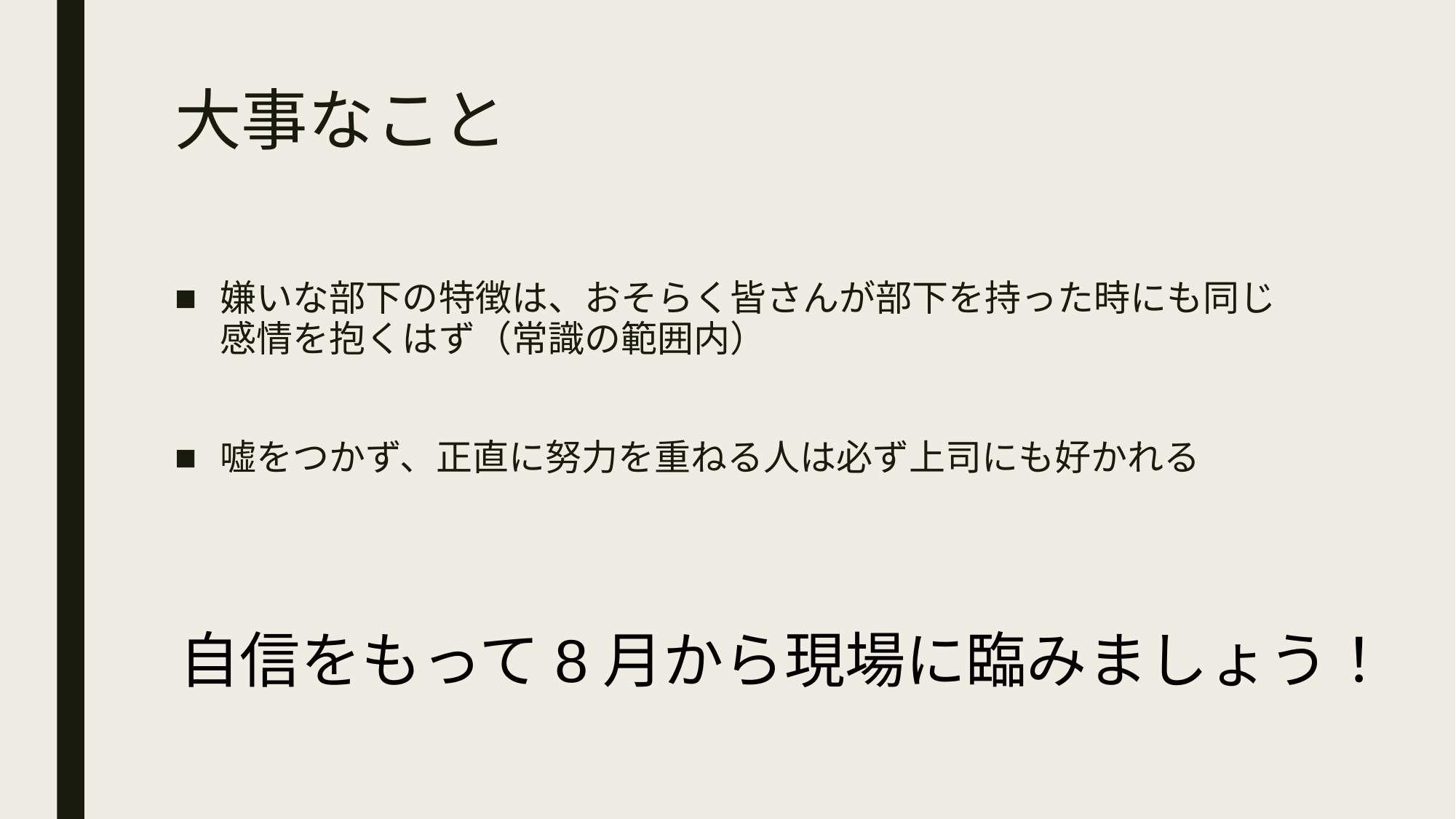

# 大事なこと
嫌いな部下の特徴は、おそらく皆さんが部下を持った時にも同じ感情を抱くはず（常識の範囲内）

嘘をつかず、正直に努力を重ねる人は必ず上司にも好かれる

自信をもって8月から現場に臨みましょう！